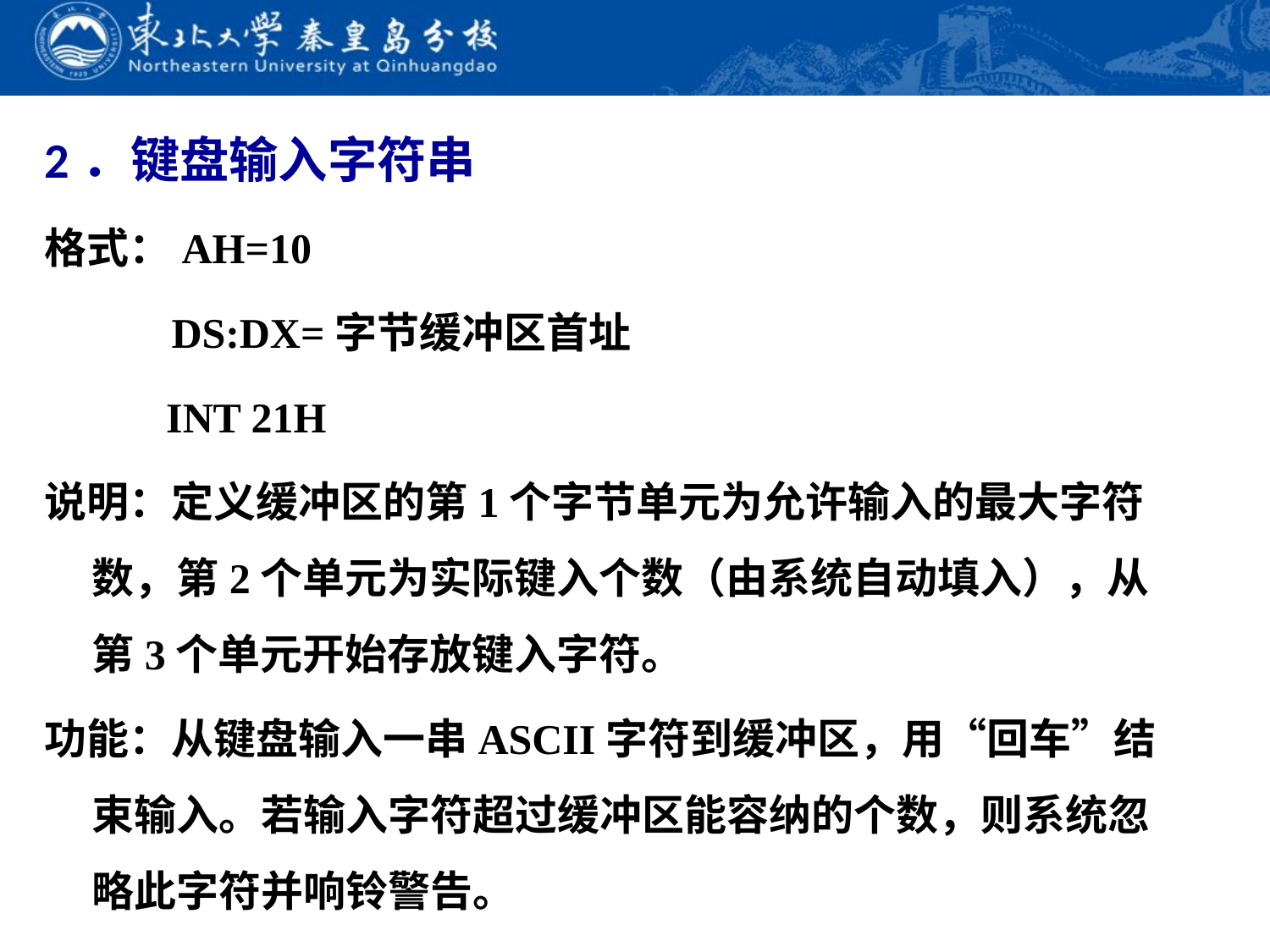

2．键盘输入字符串
格式：AH=10
            DS:DX=字节缓冲区首址
	       INT 21H
说明：定义缓冲区的第1个字节单元为允许输入的最大字符数，第2个单元为实际键入个数（由系统自动填入），从第3个单元开始存放键入字符。
功能：从键盘输入一串ASCII字符到缓冲区，用“回车”结束输入。若输入字符超过缓冲区能容纳的个数，则系统忽略此字符并响铃警告。